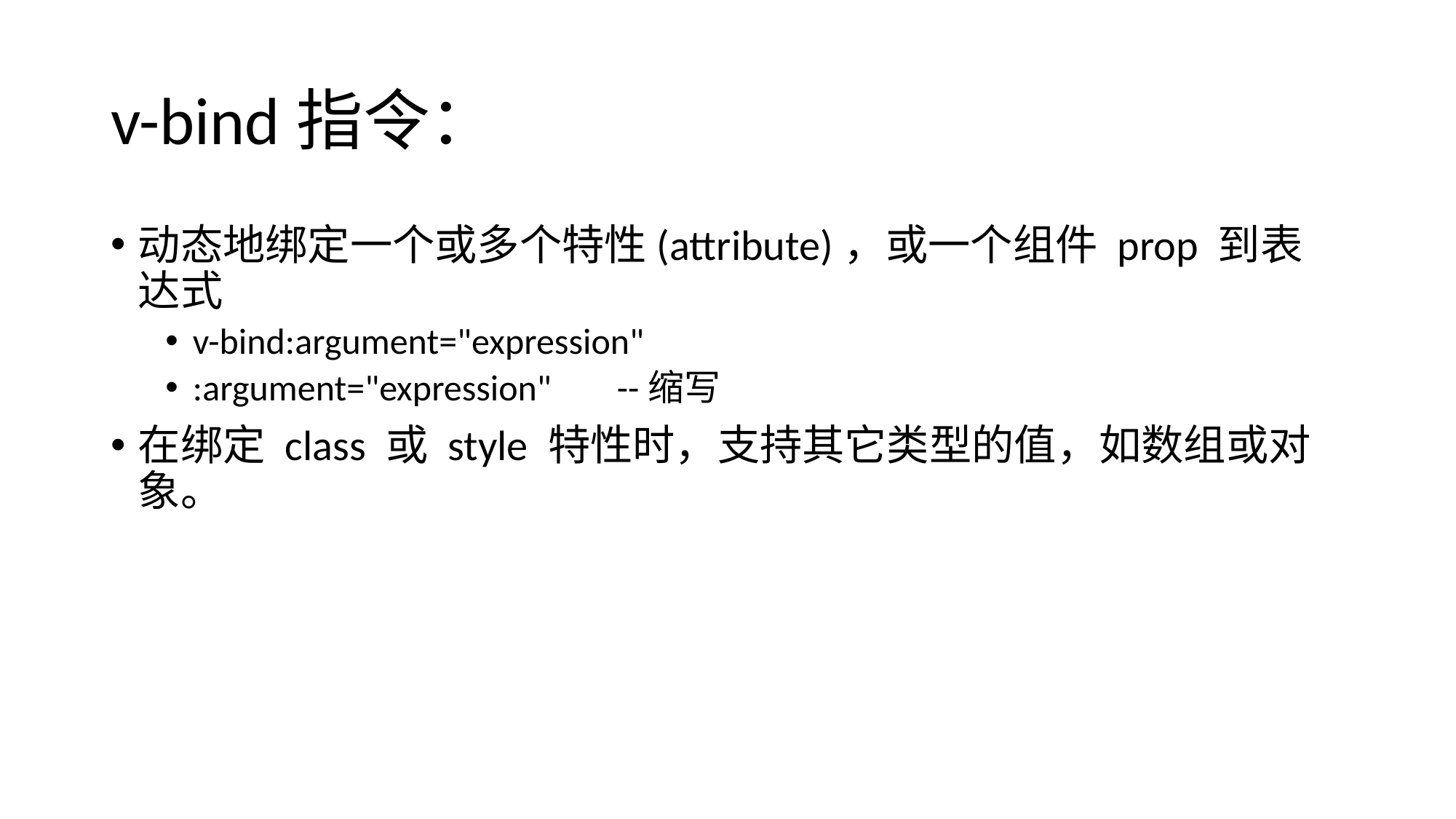

# v-bind指令：
动态地绑定一个或多个特性(attribute)，或一个组件 prop 到表达式
v-bind:argument="expression"
:argument="expression"        --缩写
在绑定 class 或 style 特性时，支持其它类型的值，如数组或对象。